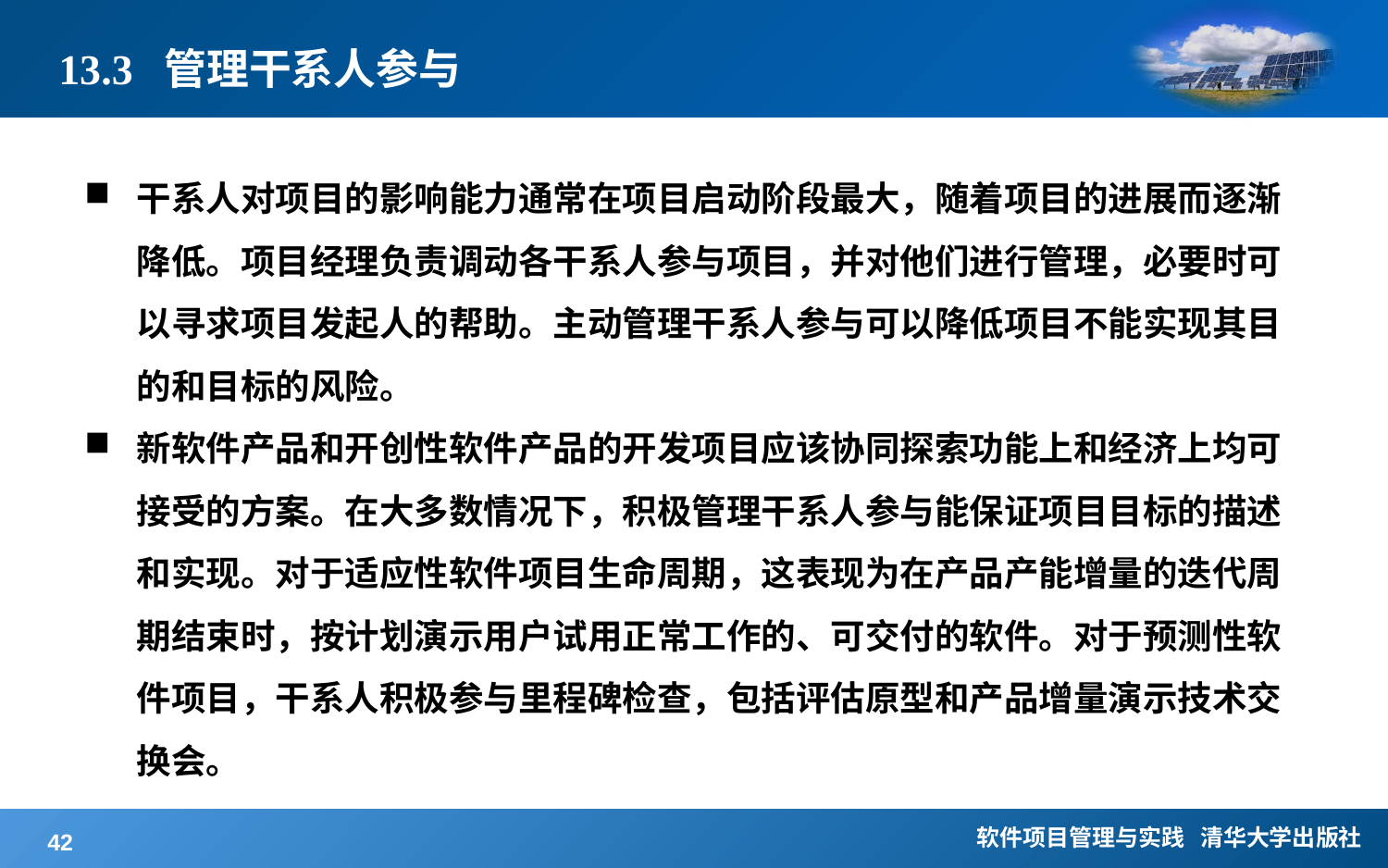

# 13.3  管理干系人参与
干系人对项目的影响能力通常在项目启动阶段最大，随着项目的进展而逐渐降低。项目经理负责调动各干系人参与项目，并对他们进行管理，必要时可以寻求项目发起人的帮助。主动管理干系人参与可以降低项目不能实现其目的和目标的风险。
新软件产品和开创性软件产品的开发项目应该协同探索功能上和经济上均可接受的方案。在大多数情况下，积极管理干系人参与能保证项目目标的描述和实现。对于适应性软件项目生命周期，这表现为在产品产能增量的迭代周期结束时，按计划演示用户试用正常工作的、可交付的软件。对于预测性软件项目，干系人积极参与里程碑检查，包括评估原型和产品增量演示技术交换会。